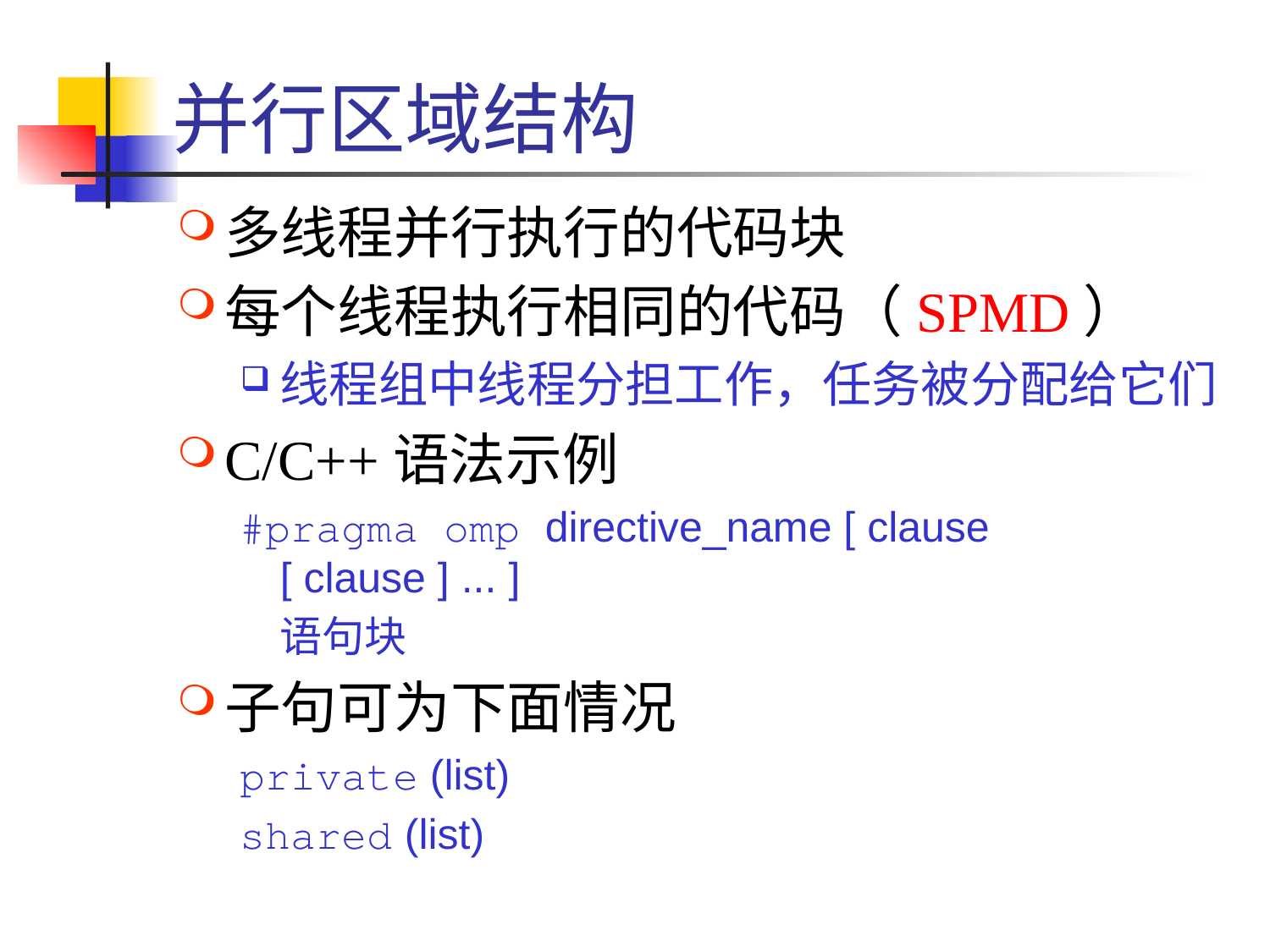

# 并行区域结构
多线程并行执行的代码块
每个线程执行相同的代码（SPMD）
线程组中线程分担工作，任务被分配给它们
C/C++语法示例
#pragma omp directive_name [ clause [ clause ] ... ]
	语句块
子句可为下面情况
private (list)
shared (list)